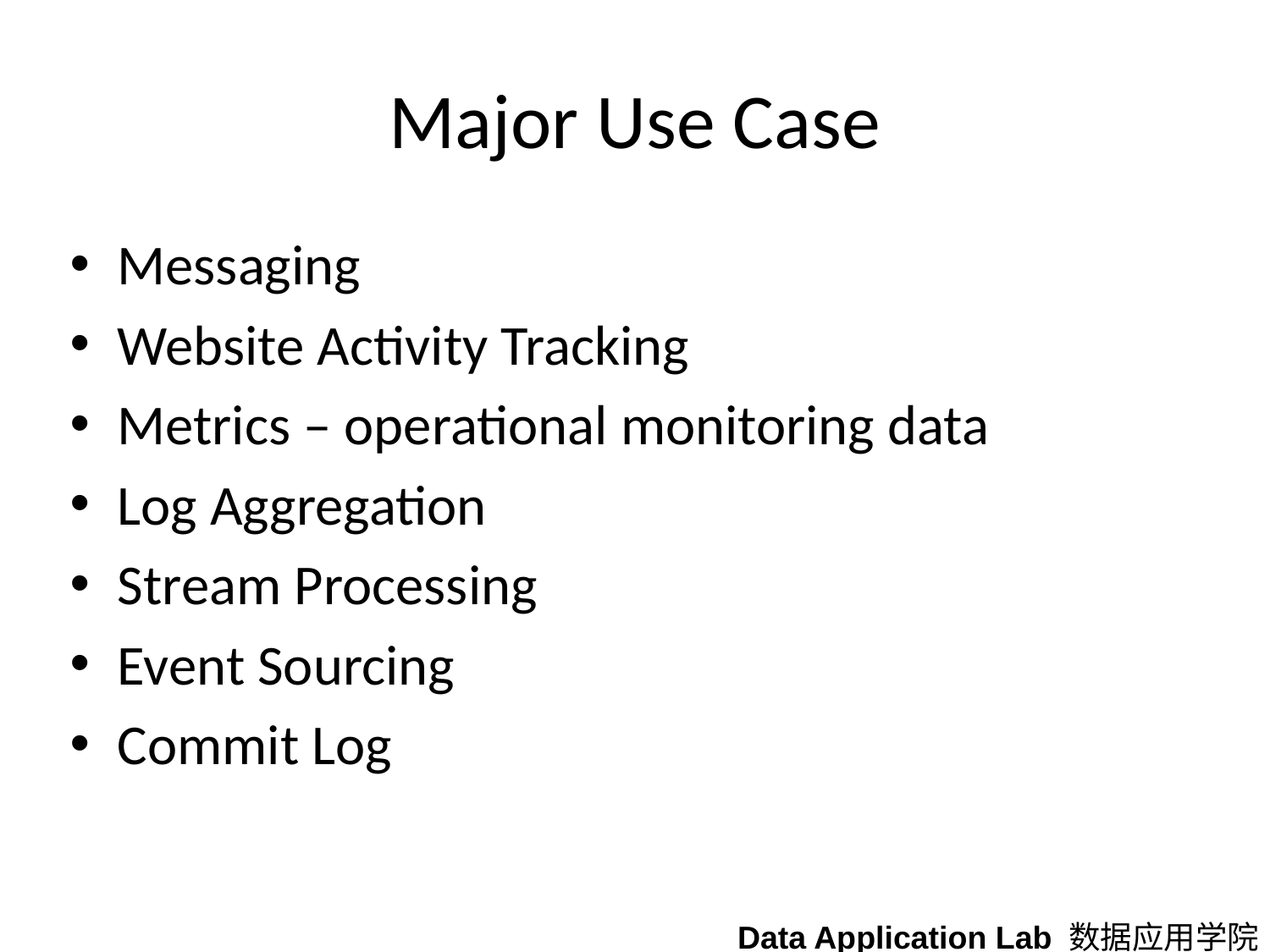

# Major Use Case
Messaging
Website Activity Tracking
Metrics – operational monitoring data
Log Aggregation
Stream Processing
Event Sourcing
Commit Log
Data Application Lab 数据应用学院